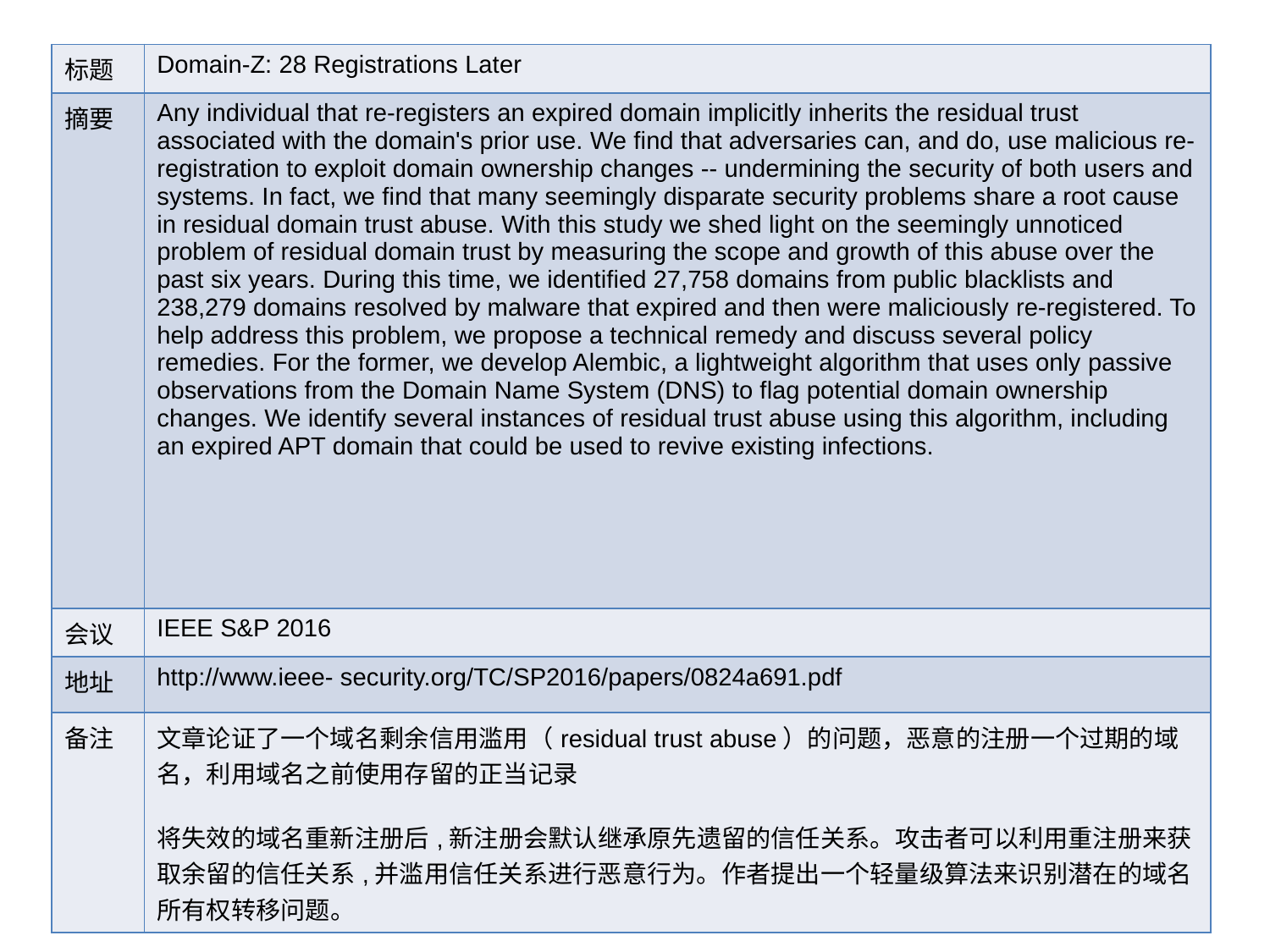

| 标题 | Domain-Z: 28 Registrations Later |
| --- | --- |
| 摘要 | Any individual that re-registers an expired domain implicitly inherits the residual trust associated with the domain's prior use. We find that adversaries can, and do, use malicious re-registration to exploit domain ownership changes -- undermining the security of both users and systems. In fact, we find that many seemingly disparate security problems share a root cause in residual domain trust abuse. With this study we shed light on the seemingly unnoticed problem of residual domain trust by measuring the scope and growth of this abuse over the past six years. During this time, we identified 27,758 domains from public blacklists and 238,279 domains resolved by malware that expired and then were maliciously re-registered. To help address this problem, we propose a technical remedy and discuss several policy remedies. For the former, we develop Alembic, a lightweight algorithm that uses only passive observations from the Domain Name System (DNS) to flag potential domain ownership changes. We identify several instances of residual trust abuse using this algorithm, including an expired APT domain that could be used to revive existing infections. |
| 会议 | IEEE S&P 2016 |
| 地址 | http://www.ieee- security.org/TC/SP2016/papers/0824a691.pdf |
| 备注 | 文章论证了一个域名剩余信用滥用（residual trust abuse）的问题，恶意的注册一个过期的域名，利用域名之前使用存留的正当记录 将失效的域名重新注册后,新注册会默认继承原先遗留的信任关系。攻击者可以利用重注册来获 取余留的信任关系,并滥用信任关系进行恶意行为。作者提出一个轻量级算法来识别潜在的域名 所有权转移问题。 |